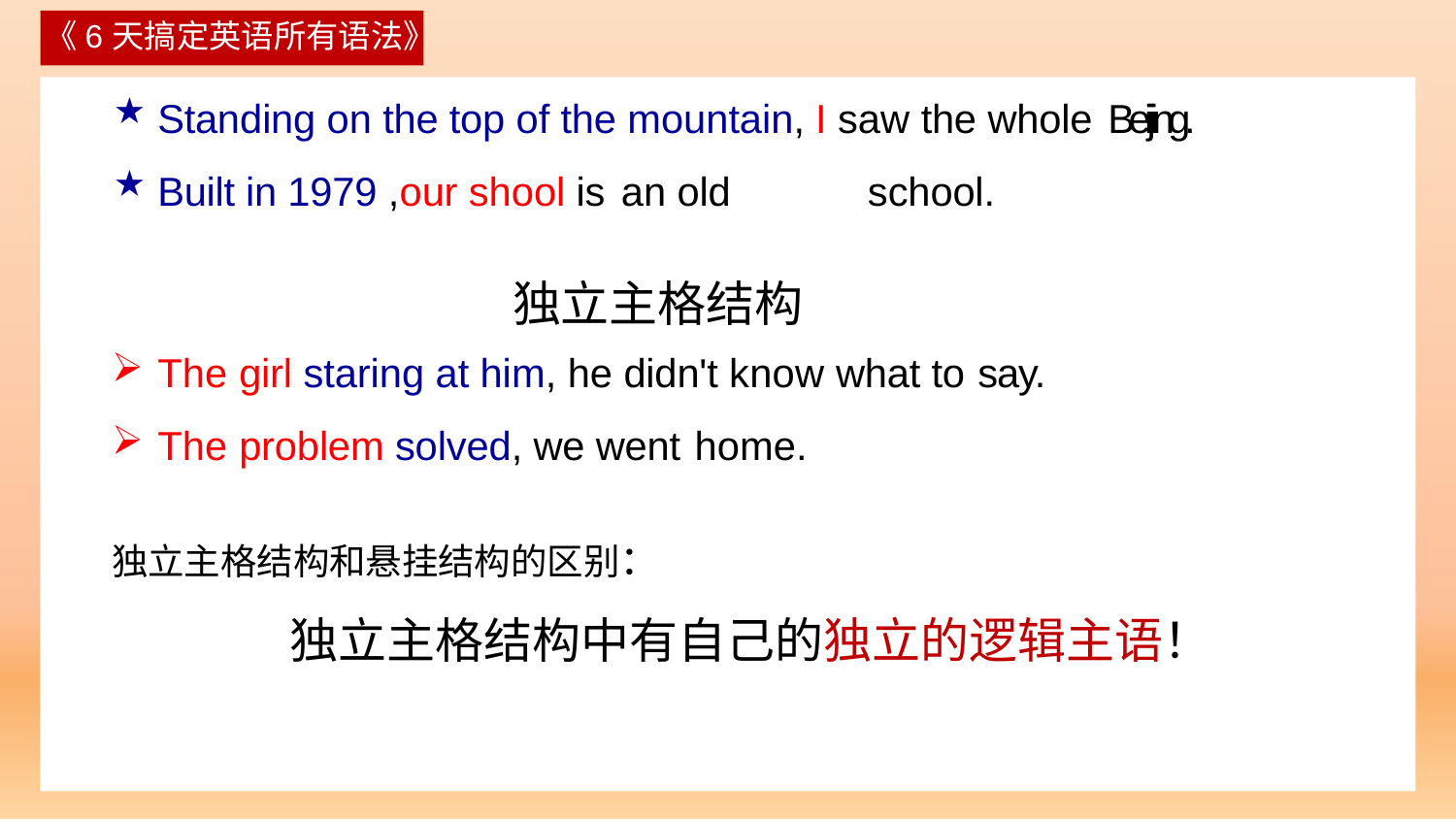

《6天搞定英语所有语法》

Standing on the top of the mountain, I saw the whole Beijing.
Built in 1979 ,our shool is an old	school.

独立主格结构
The girl staring at him, he didn't know what to say.
The problem solved, we went home.

独立主格结构和悬挂结构的区别：

独立主格结构中有自己的独立的逻辑主语！